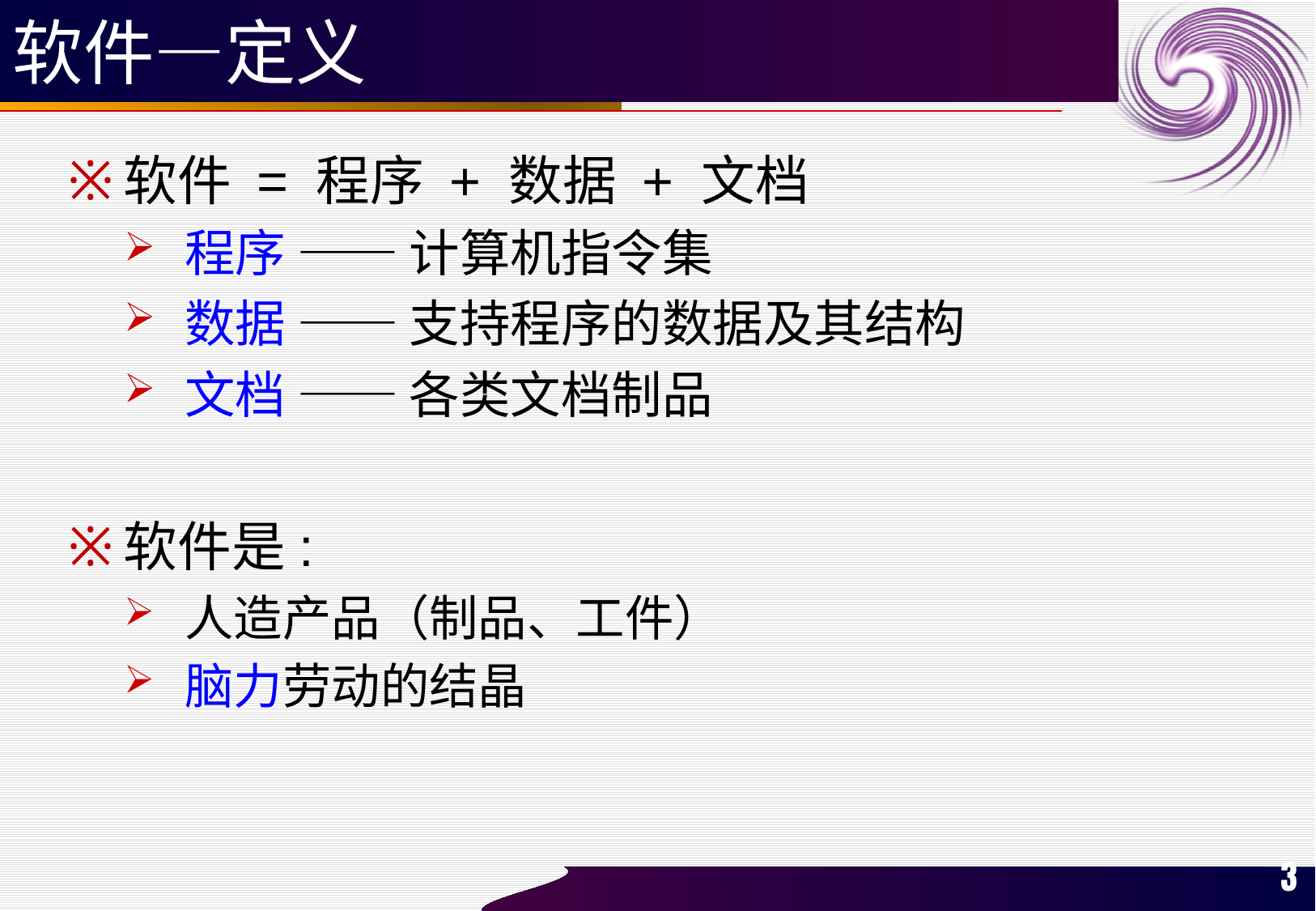

# 软件—定义
软件 = 程序 + 数据 + 文档
程序 —— 计算机指令集
数据 —— 支持程序的数据及其结构
文档 —— 各类文档制品

软件是:
人造产品（制品、工件）
脑力劳动的结晶

3